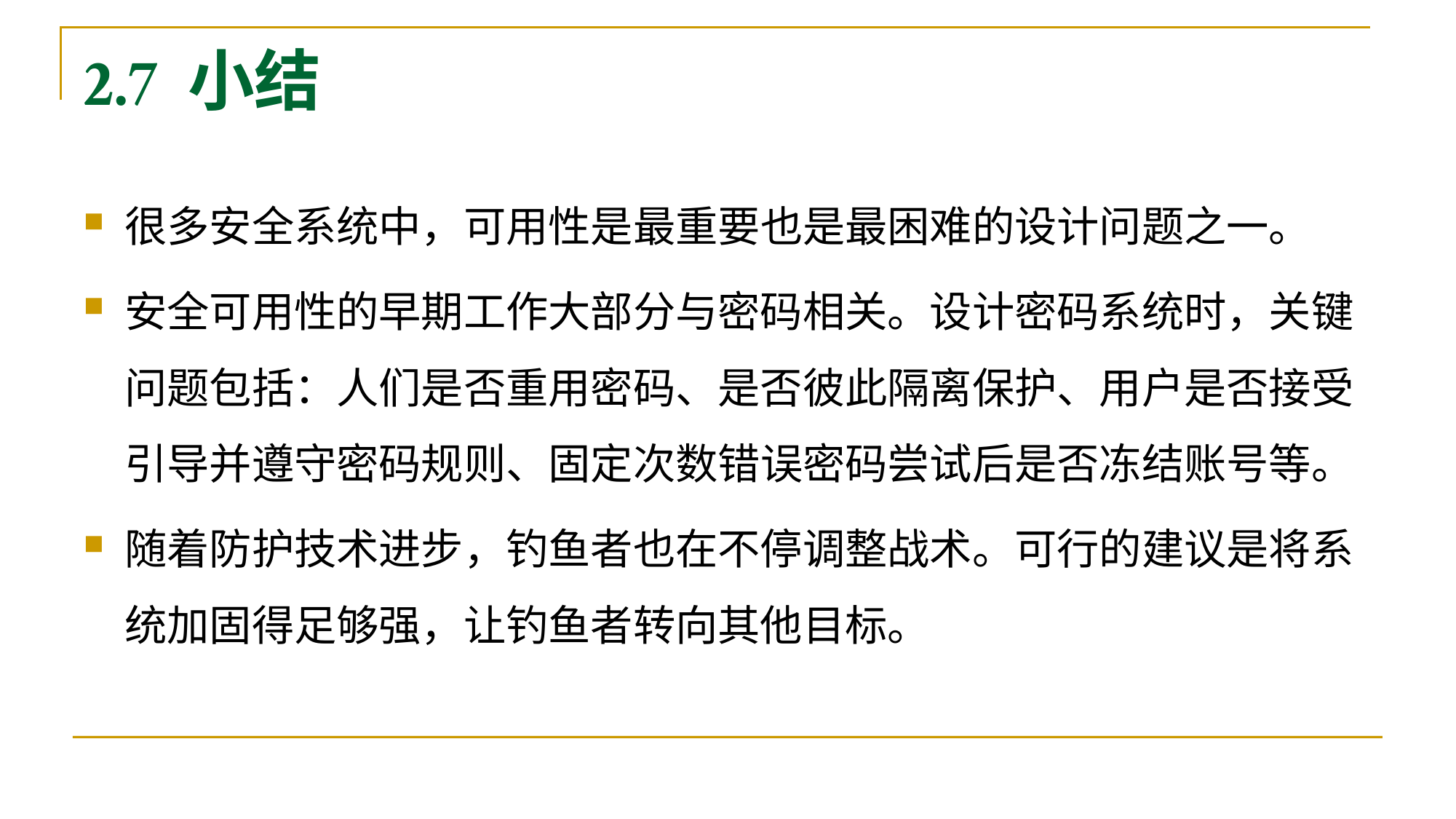

# 2.7 小结
很多安全系统中，可用性是最重要也是最困难的设计问题之一。
安全可用性的早期工作大部分与密码相关。设计密码系统时，关键问题包括：人们是否重用密码、是否彼此隔离保护、用户是否接受引导并遵守密码规则、固定次数错误密码尝试后是否冻结账号等。
随着防护技术进步，钓鱼者也在不停调整战术。可行的建议是将系统加固得足够强，让钓鱼者转向其他目标。